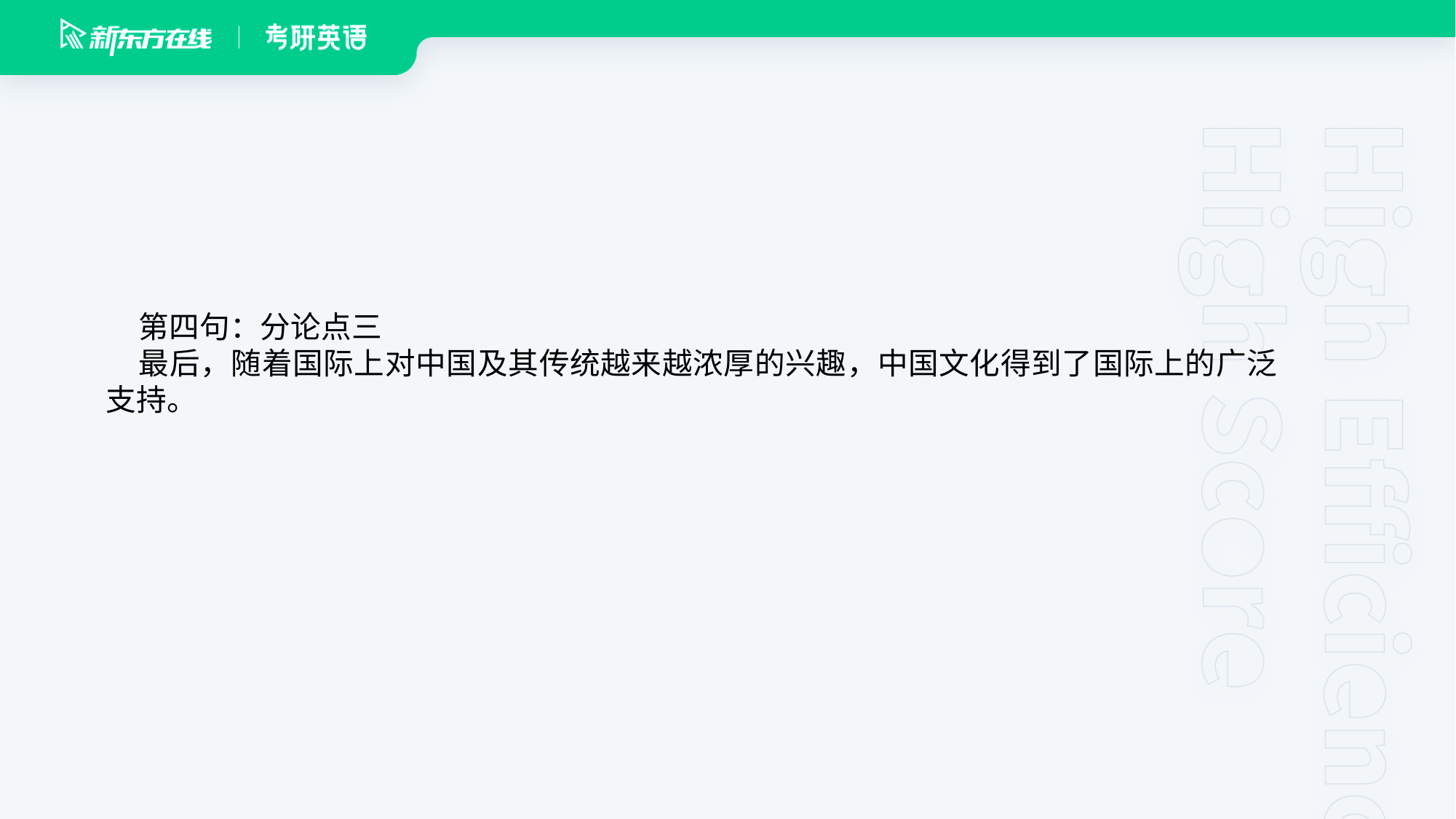

第四句：分论点三
最后，随着国际上对中国及其传统越来越浓厚的兴趣，中国文化得到了国际上的广泛支持。